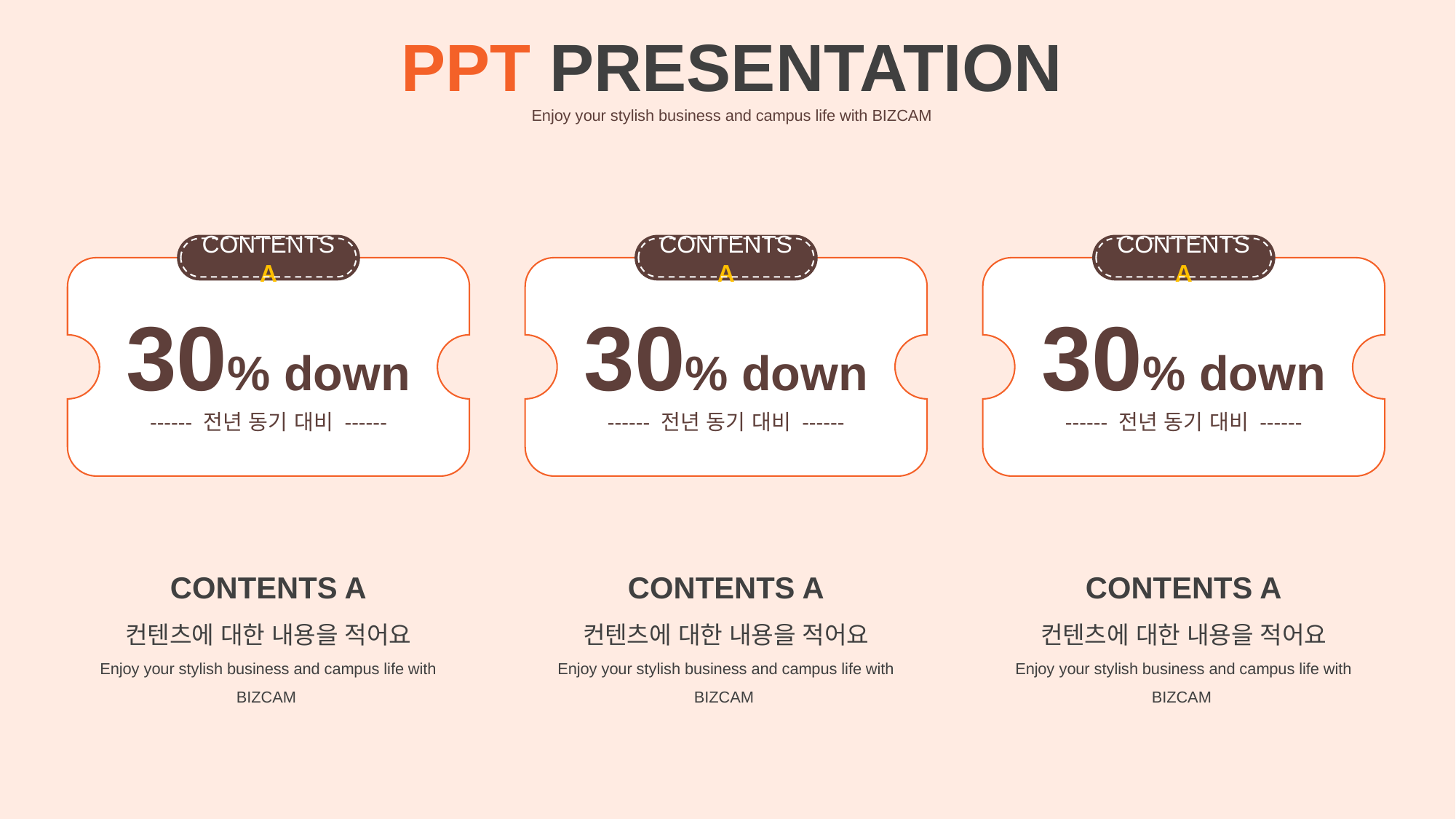

PPT PRESENTATION
Enjoy your stylish business and campus life with BIZCAM
CONTENTS A

CONTENTS A

CONTENTS A

30% down
------ 전년 동기 대비 ------
30% down
------ 전년 동기 대비 ------
30% down
------ 전년 동기 대비 ------
CONTENTS A
컨텐츠에 대한 내용을 적어요
Enjoy your stylish business and campus life with BIZCAM
CONTENTS A
컨텐츠에 대한 내용을 적어요
Enjoy your stylish business and campus life with BIZCAM
CONTENTS A
컨텐츠에 대한 내용을 적어요
Enjoy your stylish business and campus life with BIZCAM